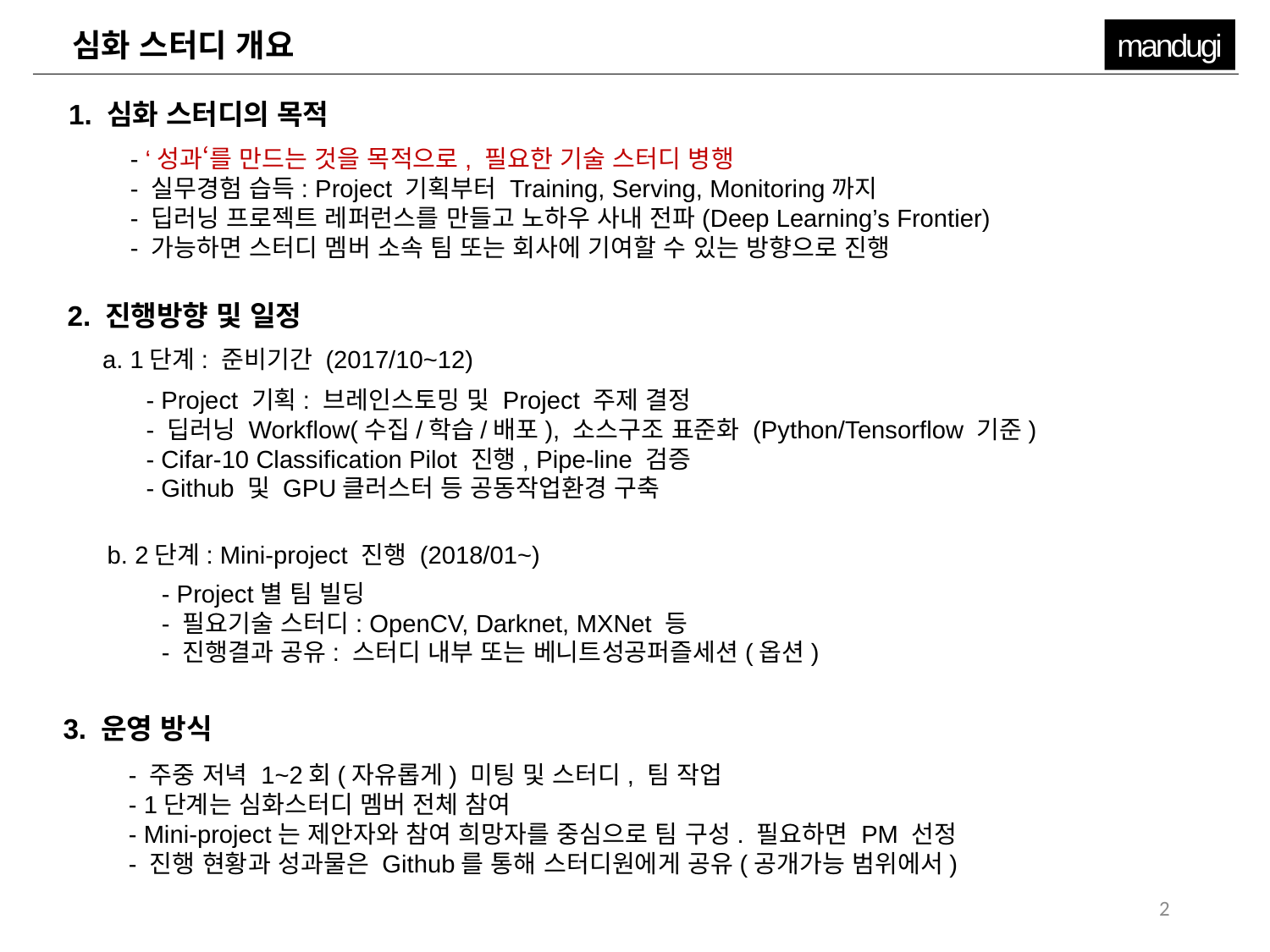

심화 스터디 개요
mandugi
1. 심화 스터디의 목적
- ‘성과‘를 만드는 것을 목적으로, 필요한 기술 스터디 병행
- 실무경험 습득: Project 기획부터 Training, Serving, Monitoring까지
- 딥러닝 프로젝트 레퍼런스를 만들고 노하우 사내 전파(Deep Learning’s Frontier)
- 가능하면 스터디 멤버 소속 팀 또는 회사에 기여할 수 있는 방향으로 진행
2. 진행방향 및 일정
a. 1단계: 준비기간 (2017/10~12)
- Project 기획: 브레인스토밍 및 Project 주제 결정
- 딥러닝 Workflow(수집/학습/배포), 소스구조 표준화 (Python/Tensorflow 기준)
- Cifar-10 Classification Pilot 진행, Pipe-line 검증
- Github 및 GPU클러스터 등 공동작업환경 구축
b. 2단계: Mini-project 진행 (2018/01~)
- Project별 팀 빌딩
- 필요기술 스터디: OpenCV, Darknet, MXNet 등
- 진행결과 공유: 스터디 내부 또는 베니트성공퍼즐세션(옵션)
3. 운영 방식
- 주중 저녁 1~2회(자유롭게) 미팅 및 스터디, 팀 작업
- 1단계는 심화스터디 멤버 전체 참여
- Mini-project는 제안자와 참여 희망자를 중심으로 팀 구성. 필요하면 PM 선정
- 진행 현황과 성과물은 Github를 통해 스터디원에게 공유(공개가능 범위에서)
2